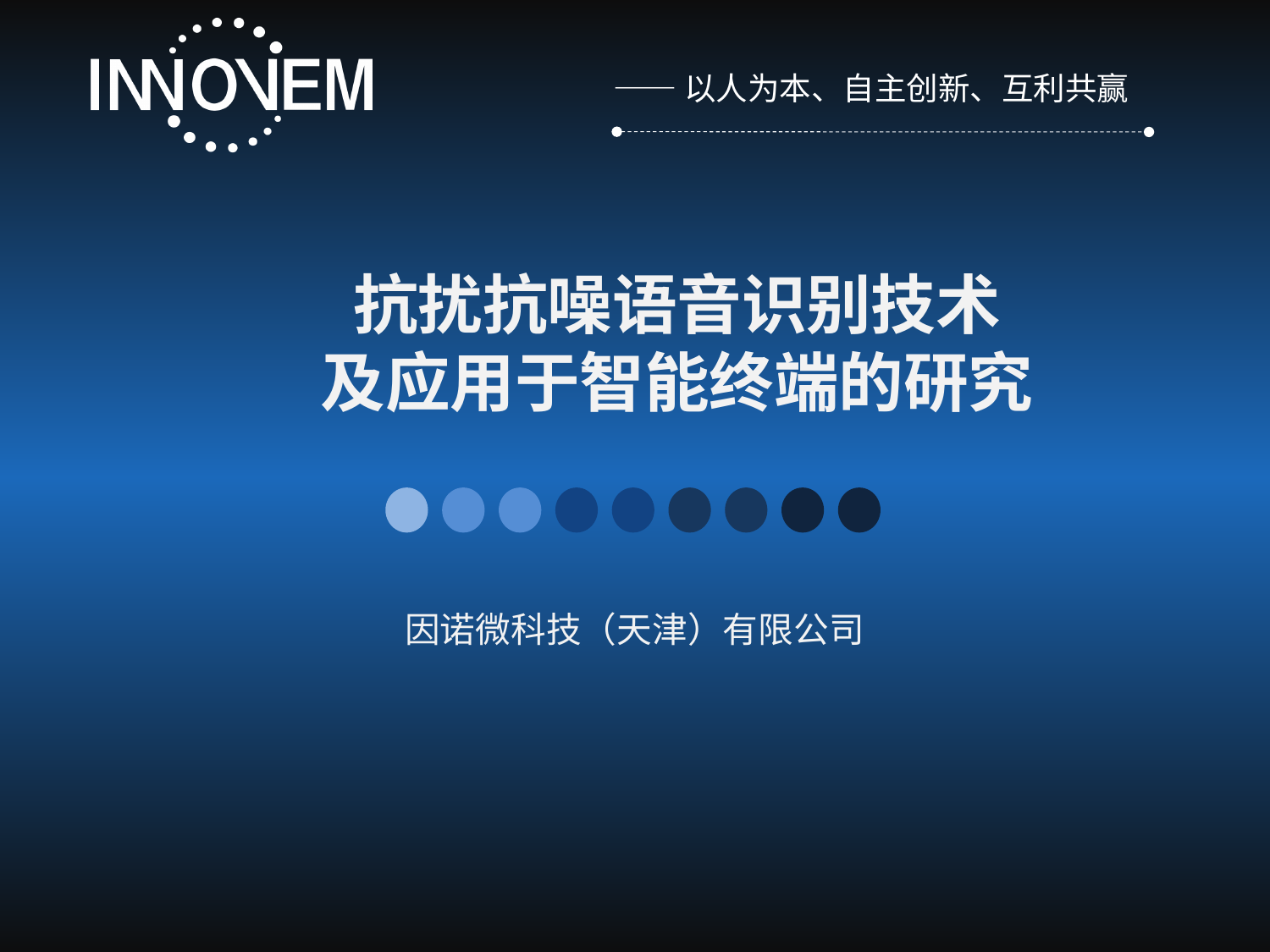

# 抗扰抗噪语音识别技术 及应用于智能终端的研究
因诺微科技（天津）有限公司